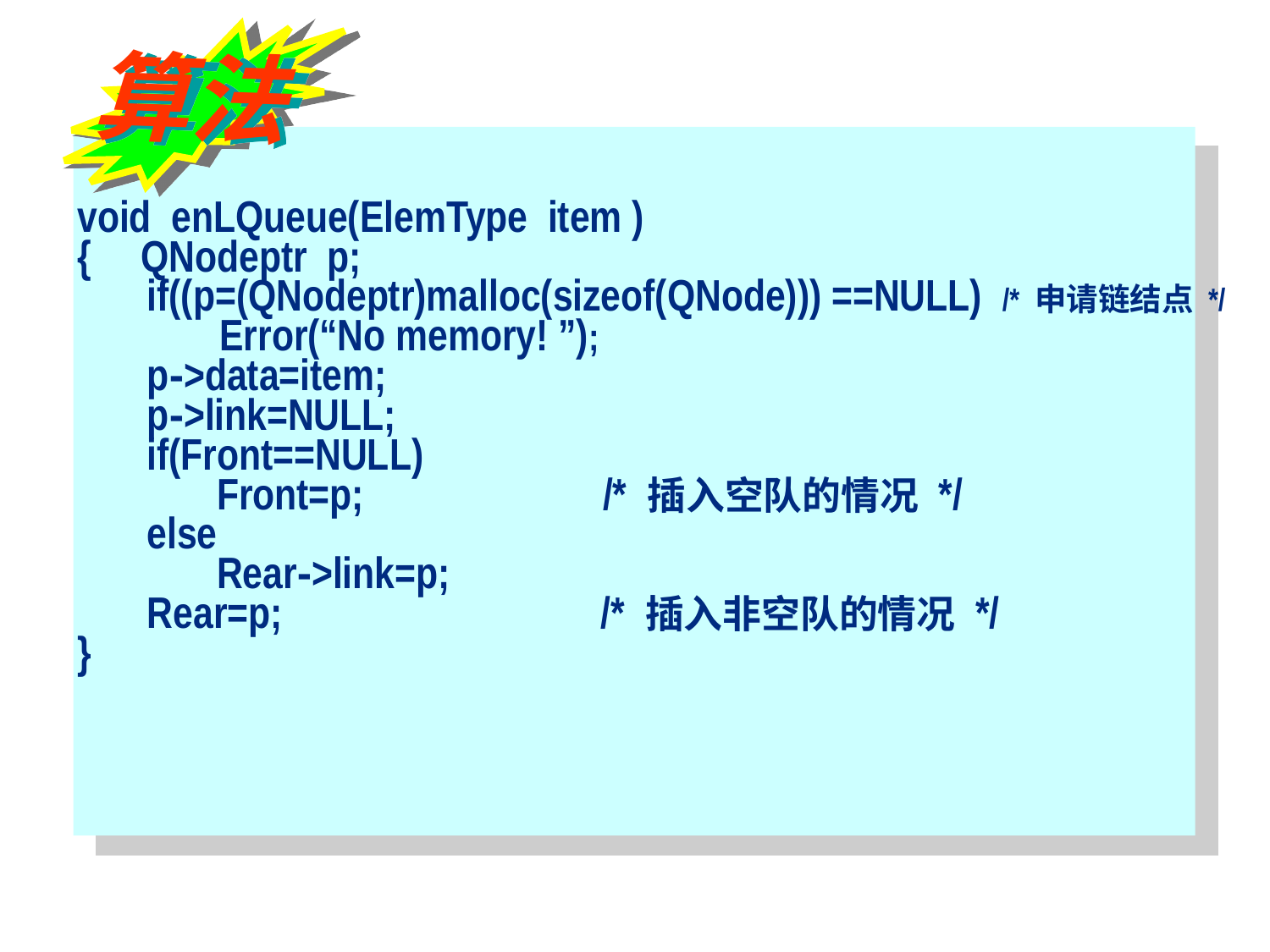

算法

void  enLQueue(ElemType  item )
{     QNodeptr  p;
       if((p=(QNodeptr)malloc(sizeof(QNode))) ==NULL)  /* 申请链结点 */
                Error(“No memory! ”);
       p->data=item;
       p->link=NULL;
       if(Front==NULL)
              Front=p;                        /* 插入空队的情况 */
       else
              Rear->link=p;
       Rear=p;                                /* 插入非空队的情况 */
}